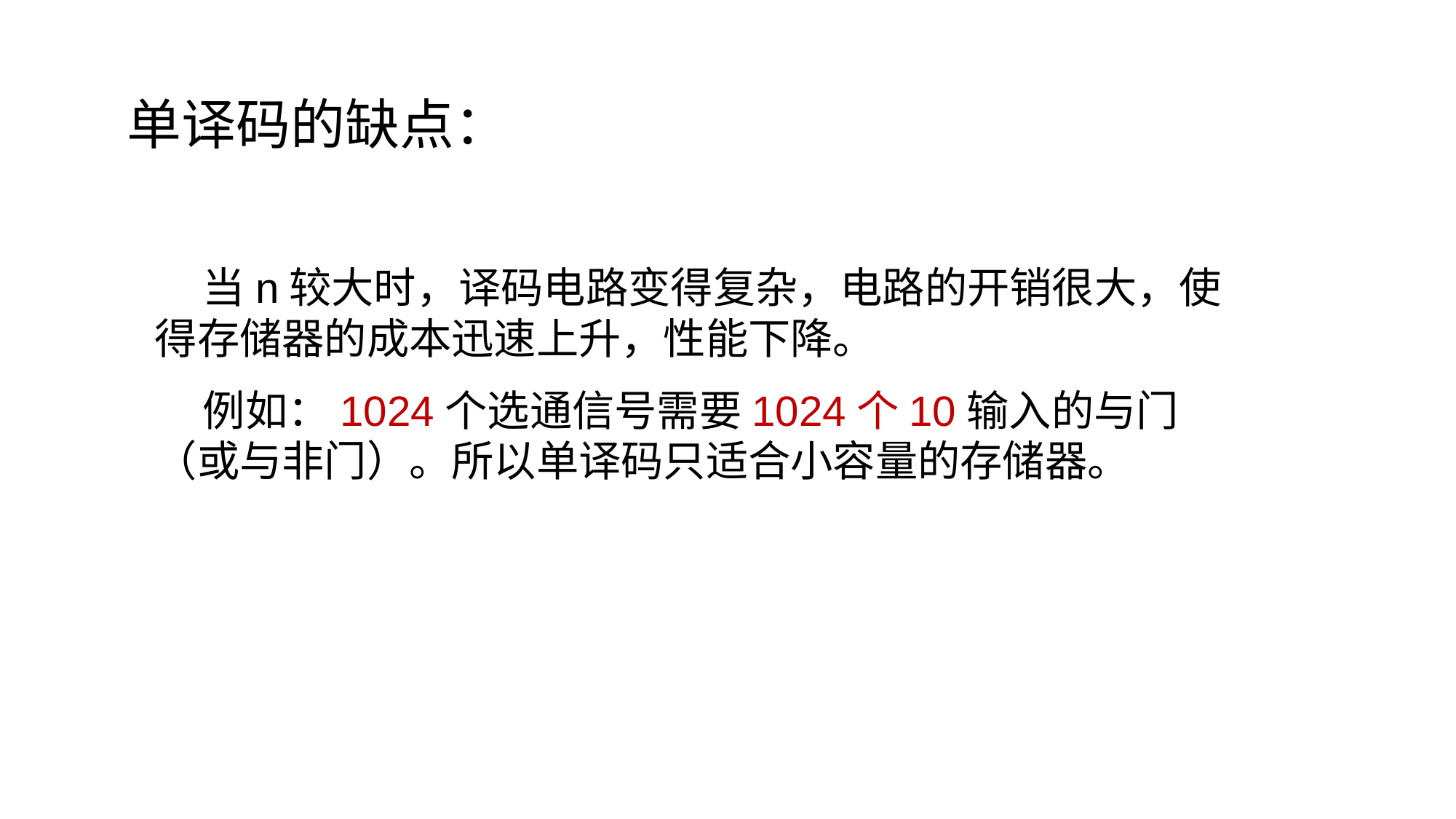

单译码的缺点：
    当n较大时，译码电路变得复杂，电路的开销很大，使得存储器的成本迅速上升，性能下降。
    例如：1024个选通信号需要1024个10输入的与门（或与非门）。所以单译码只适合小容量的存储器。